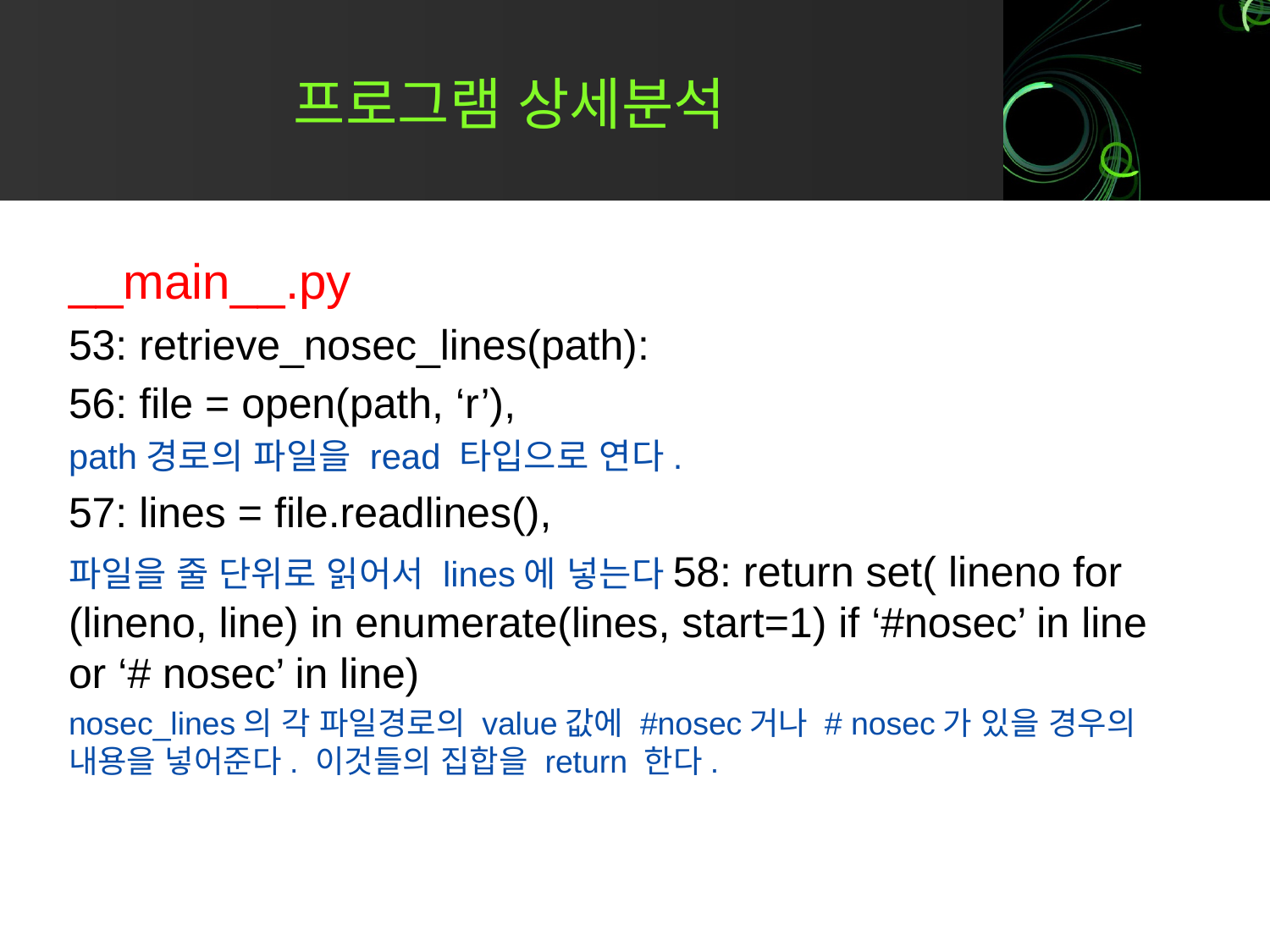

# 프로그램 상세분석

__main__.py
53: retrieve_nosec_lines(path):
56: file = open(path, ‘r’),
path경로의 파일을 read 타입으로 연다.
57: lines = file.readlines(),
파일을 줄 단위로 읽어서 lines에 넣는다58: return set( lineno for (lineno, line) in enumerate(lines, start=1) if ‘#nosec’ in line or ‘# nosec’ in line)
nosec_lines의 각 파일경로의 value값에 #nosec거나 # nosec가 있을 경우의 내용을 넣어준다. 이것들의 집합을 return 한다.